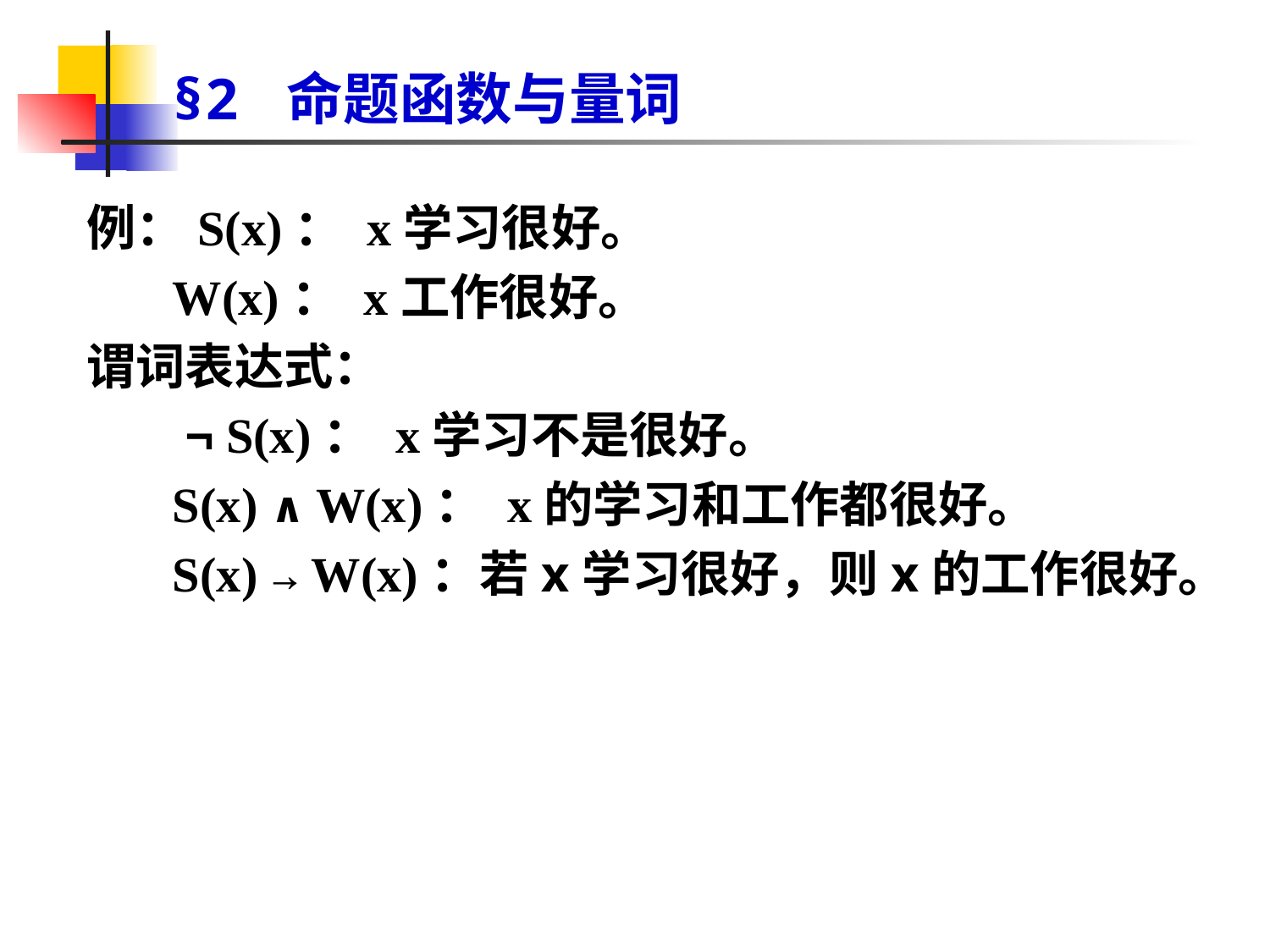

# §2 命题函数与量词
例：S(x)： x学习很好。
       W(x)： x工作很好。
谓词表达式：
        ¬ S(x)： x学习不是很好。
       S(x) ∧ W(x)： x的学习和工作都很好。
       S(x) → W(x)：若x学习很好，则x的工作很好。

16